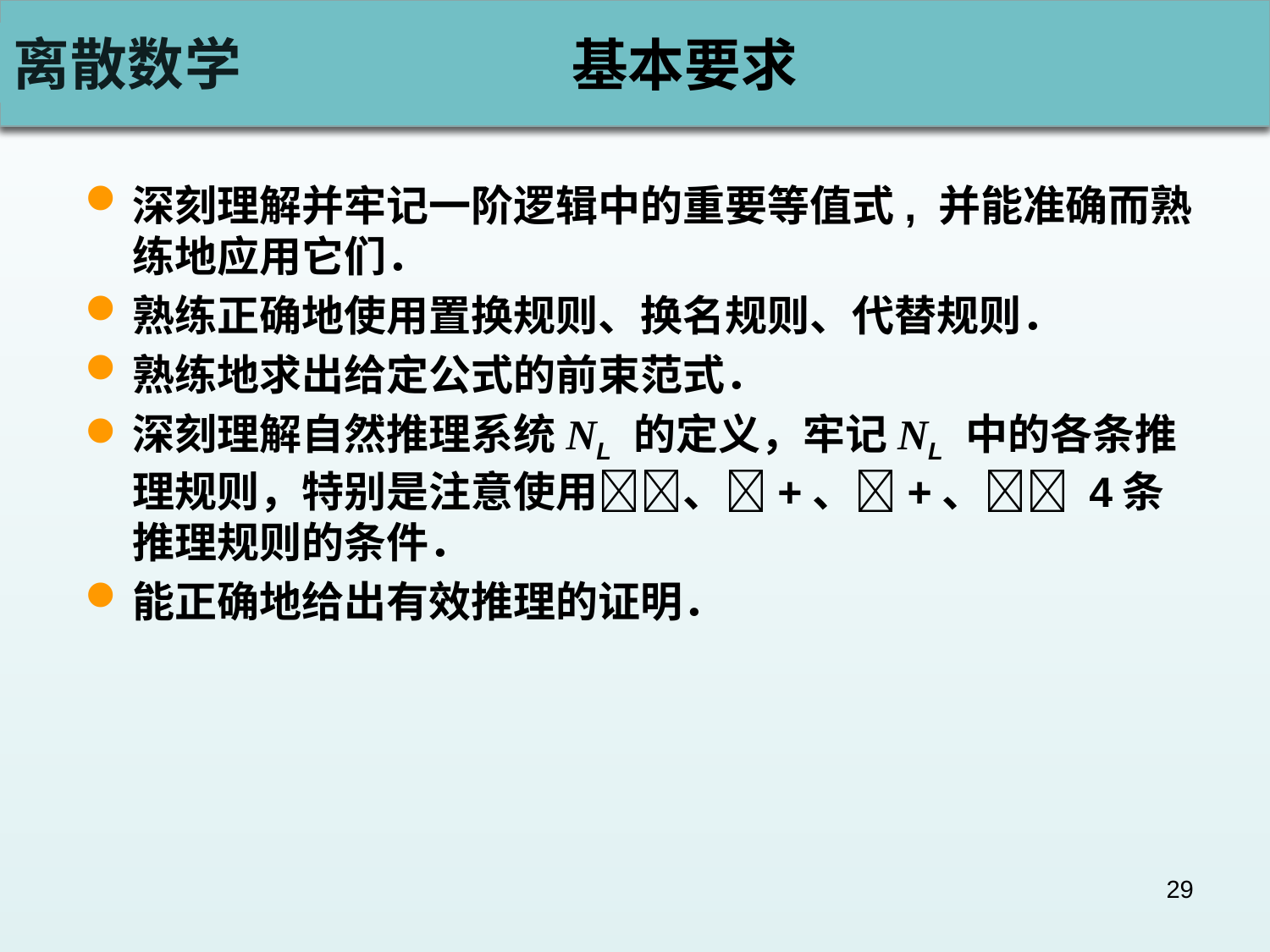

# 基本要求
深刻理解并牢记一阶逻辑中的重要等值式, 并能准确而熟练地应用它们．
熟练正确地使用置换规则、换名规则、代替规则．
熟练地求出给定公式的前束范式．
深刻理解自然推理系统NL 的定义，牢记NL 中的各条推理规则，特别是注意使用∀−、∀+、∃+、∃− 4条推理规则的条件．
能正确地给出有效推理的证明．
29